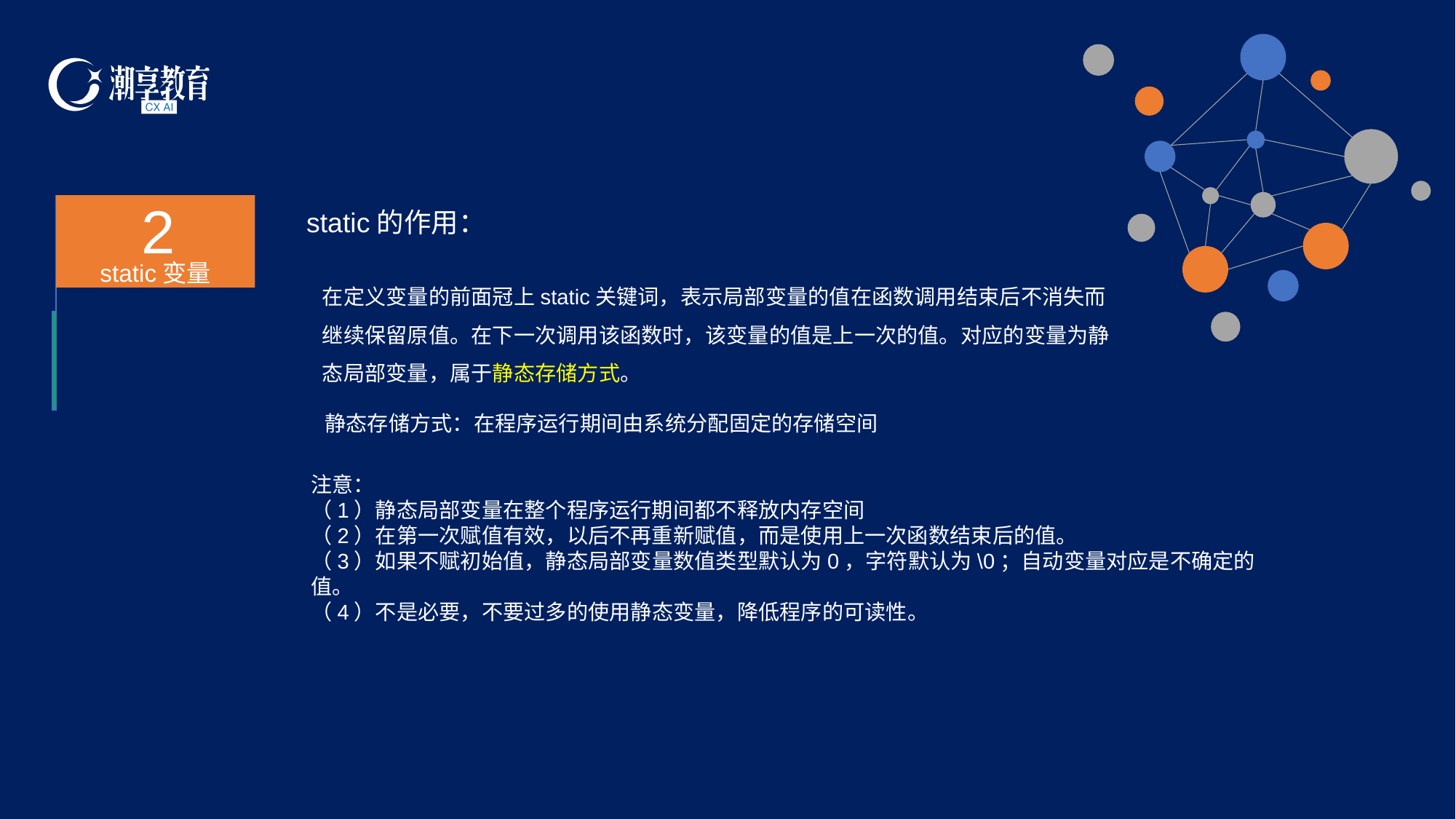

2

static变量

static的作用：
在定义变量的前面冠上static关键词，表示局部变量的值在函数调用结束后不消失而继续保留原值。在下一次调用该函数时，该变量的值是上一次的值。对应的变量为静态局部变量，属于静态存储方式。
静态存储方式：
在程序运行期间由系统分配固定的存储空间
注意：
（1）静态局部变量在整个程序运行期间都不释放内存空间
（2）在第一次赋值有效，以后不再重新赋值，而是使用上一次函数结束后的值。
（3）如果不赋初始值，静态局部变量数值类型默认为0，字符默认为\0；自动变量对应是不确定的值。
（4）不是必要，不要过多的使用静态变量，降低程序的可读性。